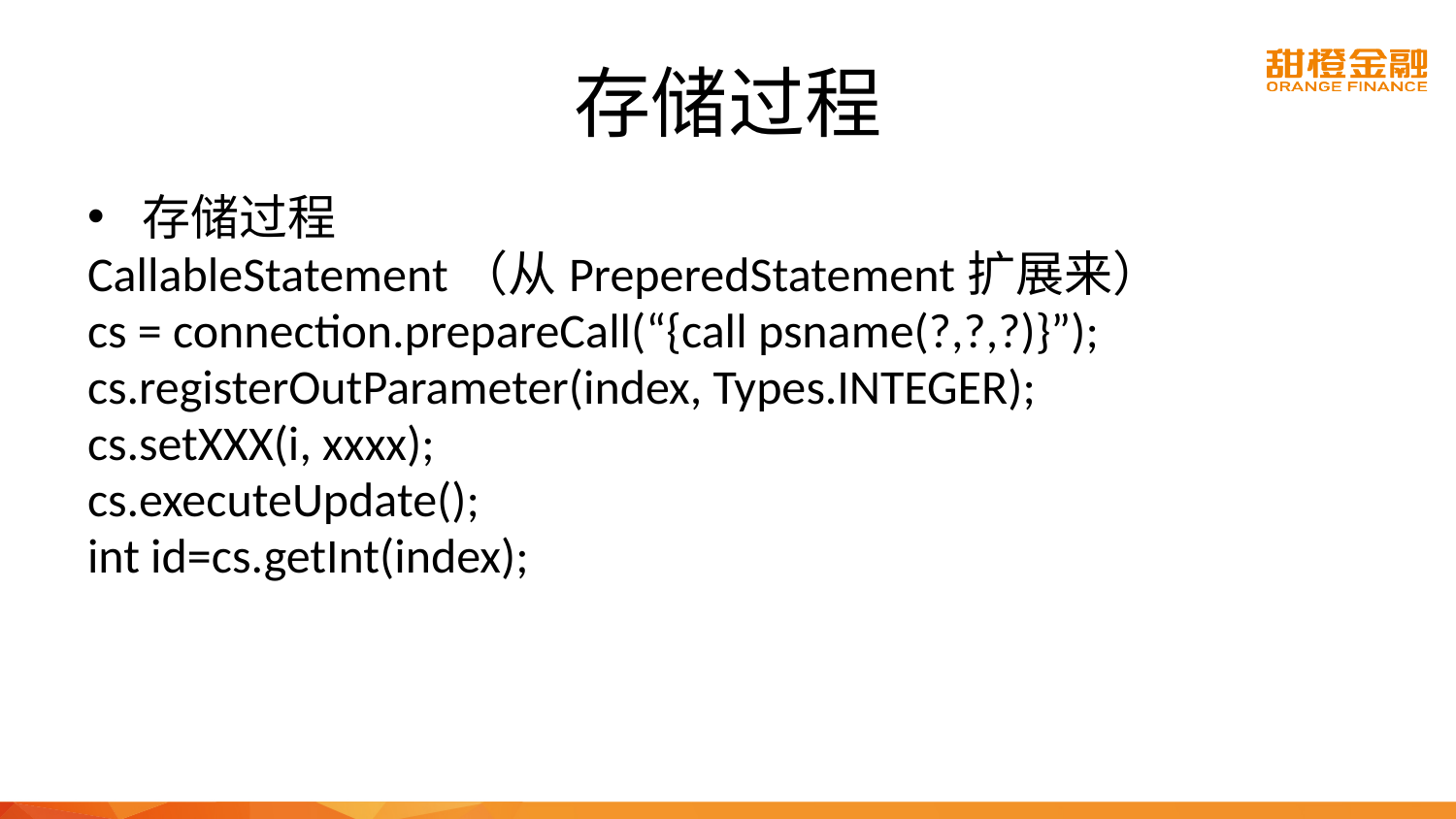

# 存储过程
存储过程
CallableStatement（从PreperedStatement扩展来）
cs = connection.prepareCall(“{call psname(?,?,?)}”);
cs.registerOutParameter(index, Types.INTEGER);
cs.setXXX(i, xxxx);
cs.executeUpdate();
int id=cs.getInt(index);